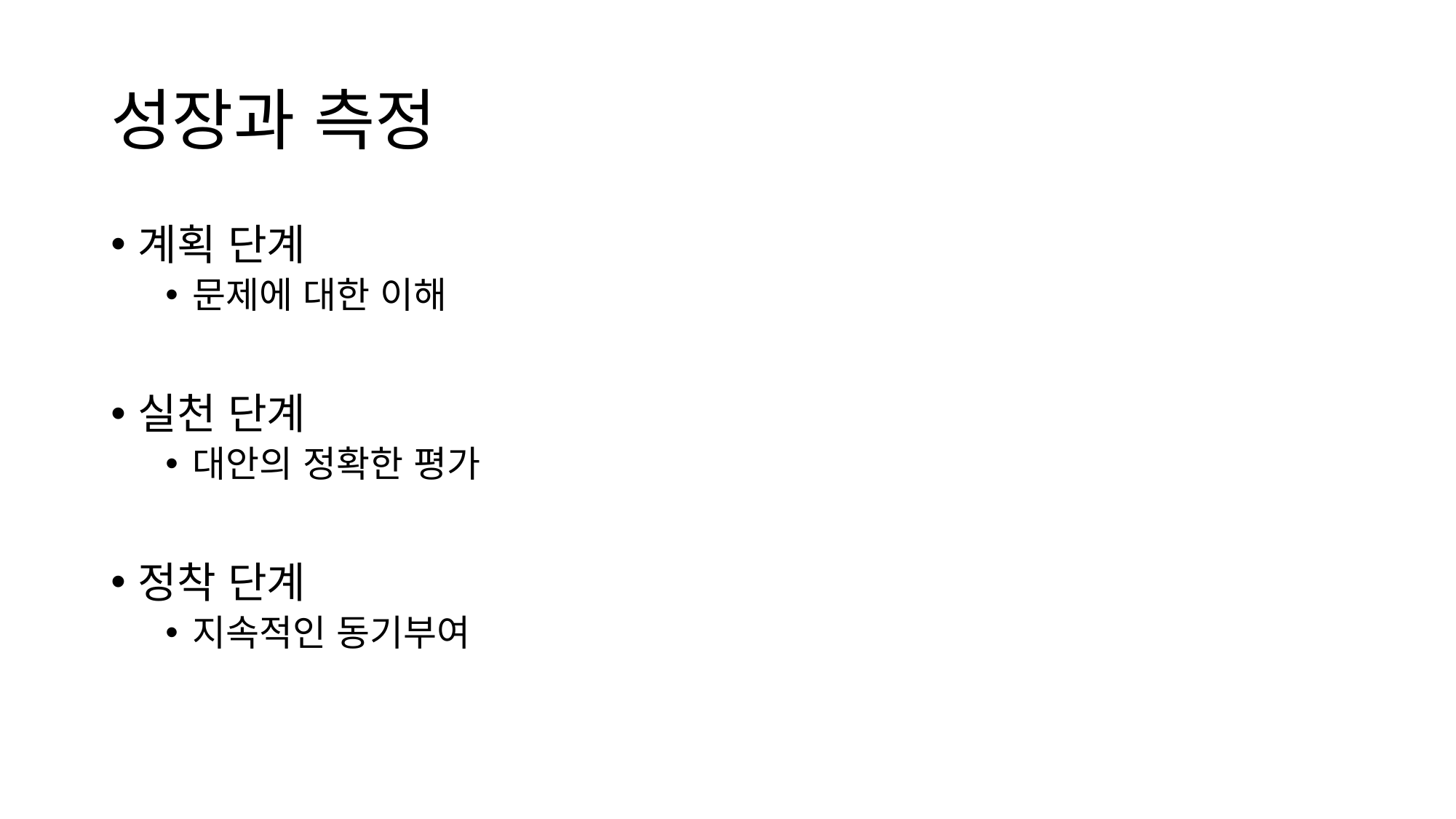

# 성장과 측정
계획 단계
문제에 대한 이해

실천 단계
대안의 정확한 평가

정착 단계
지속적인 동기부여